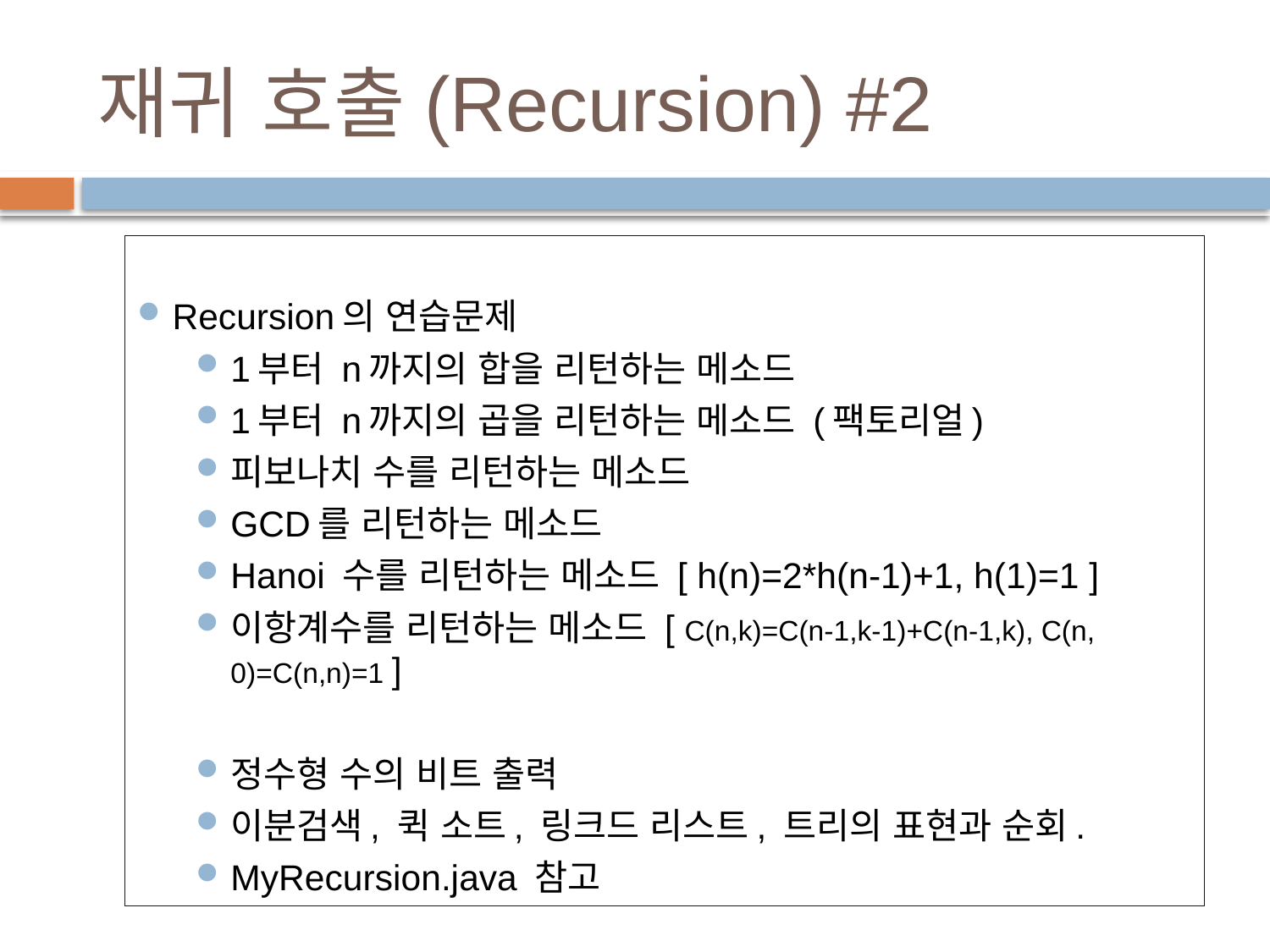

# 재귀 호출(Recursion) #2

Recursion의 연습문제
1부터 n까지의 합을 리턴하는 메소드
1부터 n까지의 곱을 리턴하는 메소드 (팩토리얼)
피보나치 수를 리턴하는 메소드
GCD를 리턴하는 메소드
Hanoi 수를 리턴하는 메소드 [ h(n)=2*h(n-1)+1, h(1)=1 ]
이항계수를 리턴하는 메소드 [ C(n,k)=C(n-1,k-1)+C(n-1,k), C(n, 0)=C(n,n)=1 ]

정수형 수의 비트 출력
이분검색, 퀵 소트, 링크드 리스트, 트리의 표현과 순회.
MyRecursion.java 참고